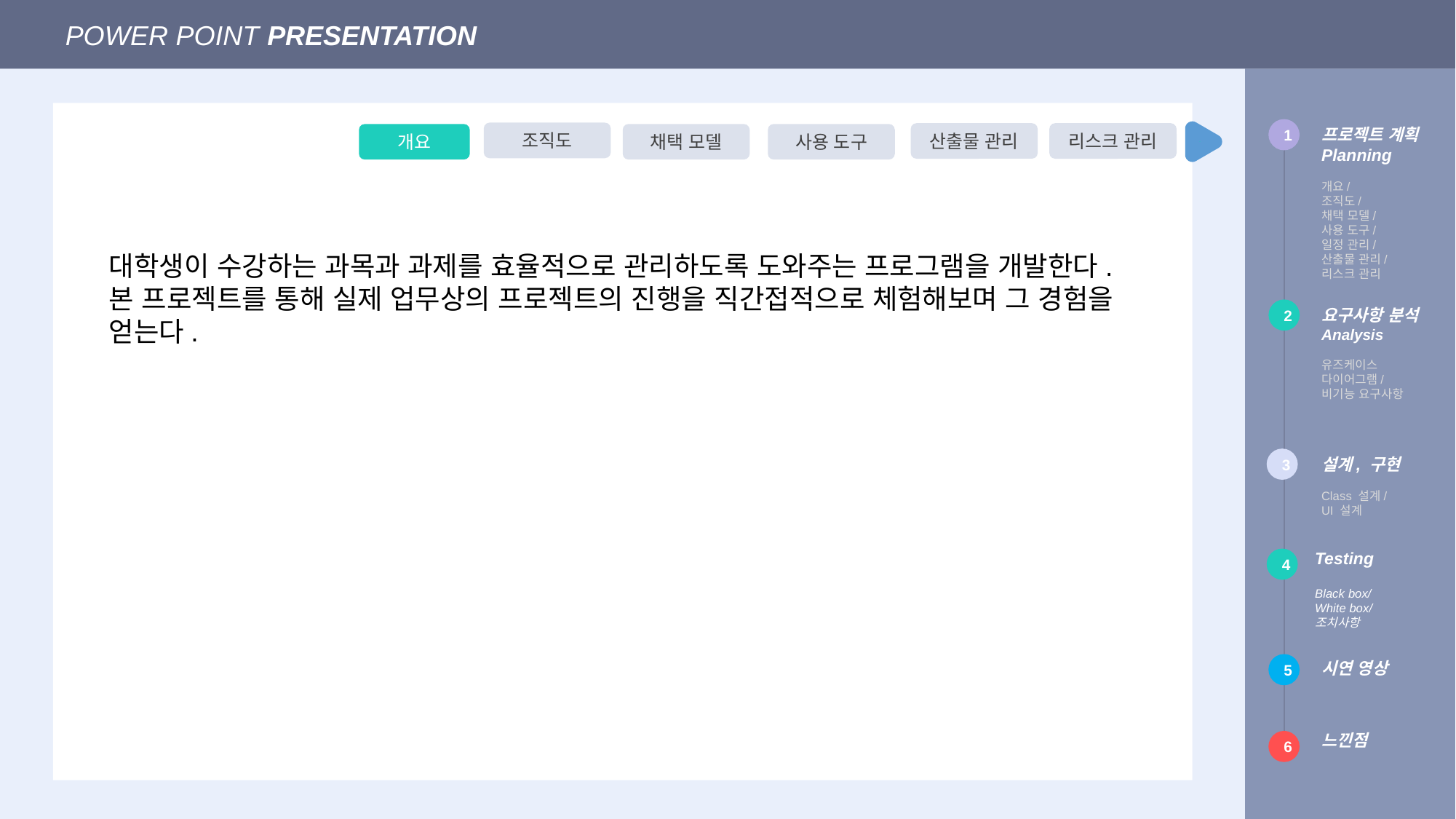

POWER POINT PRESENTATION

1
프로젝트 계획
Planning

개요/
조직도/
채택 모델/
사용 도구/
일정 관리/
산출물 관리/
리스크 관리

조직도
산출물 관리
리스크 관리
개요
채택 모델
사용 도구
대학생이 수강하는 과목과 과제를 효율적으로 관리하도록 도와주는 프로그램을 개발한다. 본 프로젝트를 통해 실제 업무상의 프로젝트의 진행을 직간접적으로 체험해보며 그 경험을 얻는다.
2
요구사항 분석Analysis

유즈케이스
다이어그램/
비기능 요구사항

3
설계, 구현

Class 설계/
UI 설계
Testing

Black box/
White box/
조치사항
4
시연 영상
5
느낀점
6